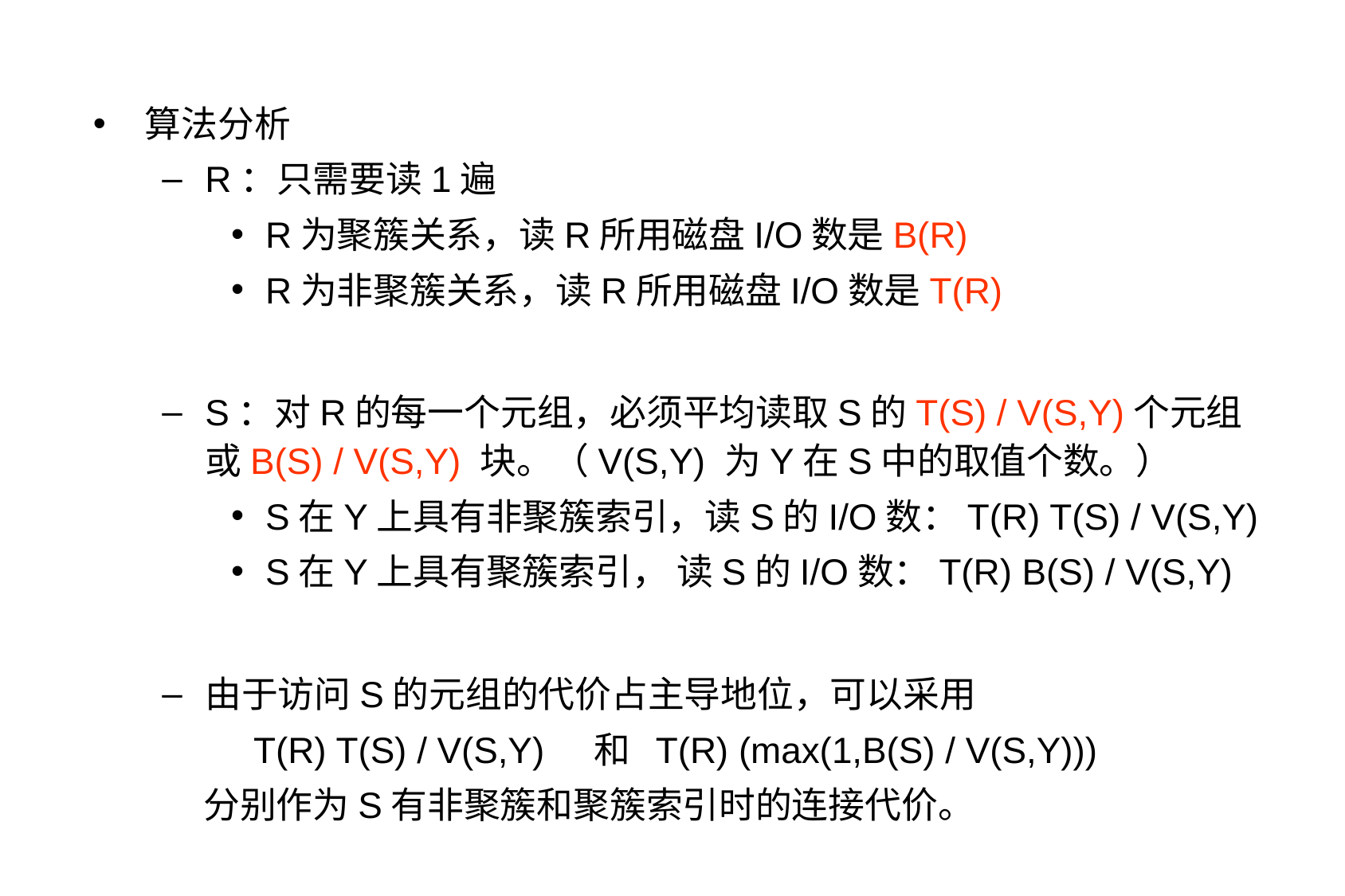

算法分析
R：只需要读1遍
R为聚簇关系，读R所用磁盘I/O数是B(R)
R为非聚簇关系，读R所用磁盘I/O数是T(R)

S：对R的每一个元组，必须平均读取S的T(S) / V(S,Y)个元组或B(S) / V(S,Y) 块。（V(S,Y) 为Y在S中的取值个数。）
S在Y上具有非聚簇索引，读S的I/O数：T(R) T(S) / V(S,Y)
S在Y上具有聚簇索引， 读S的I/O数：T(R) B(S) / V(S,Y)

由于访问S的元组的代价占主导地位，可以采用
         T(R) T(S) / V(S,Y)    和  T(R) (max(1,B(S) / V(S,Y)))
    分别作为S有非聚簇和聚簇索引时的连接代价。
33